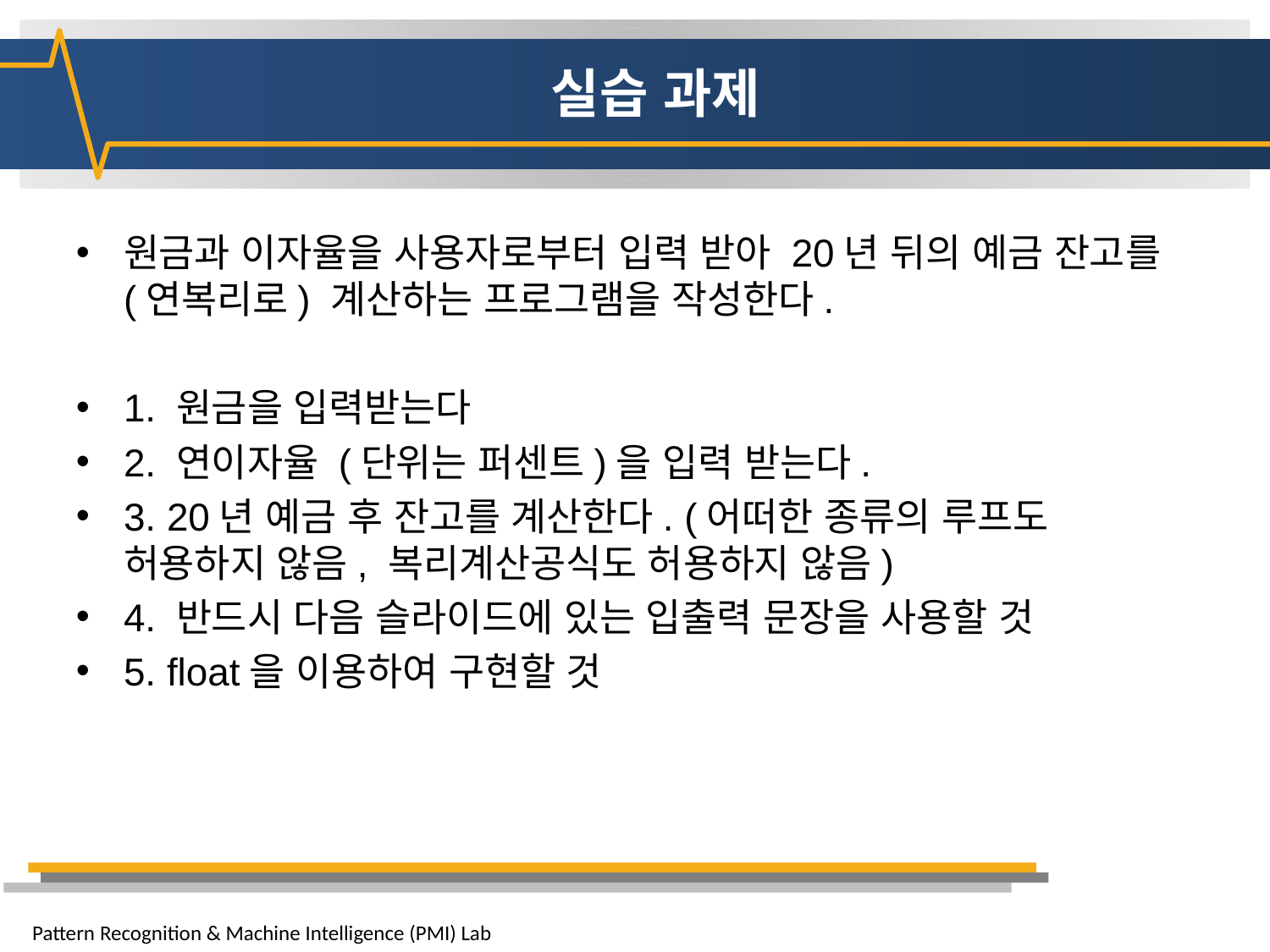

# 실습 과제
원금과 이자율을 사용자로부터 입력 받아 20년 뒤의 예금 잔고를 (연복리로) 계산하는 프로그램을 작성한다.

1. 원금을 입력받는다
2. 연이자율 (단위는 퍼센트)을 입력 받는다.
3. 20년 예금 후 잔고를 계산한다. (어떠한 종류의 루프도 허용하지 않음, 복리계산공식도 허용하지 않음)
4. 반드시 다음 슬라이드에 있는 입출력 문장을 사용할 것
5. float을 이용하여 구현할 것